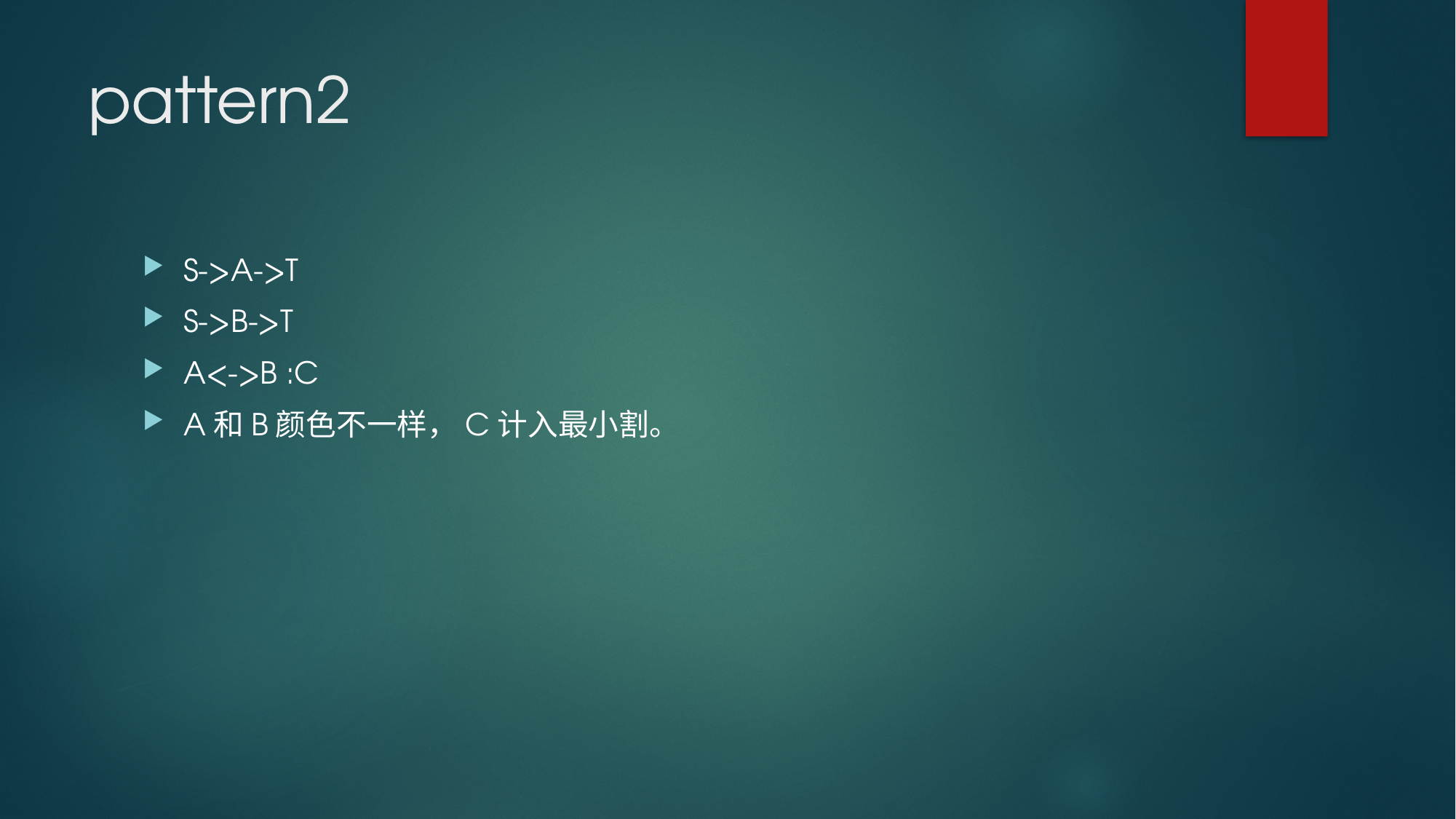

# pattern2
S->A->T
S->B->T
A<->B :C
A和B颜色不一样，C计入最小割。